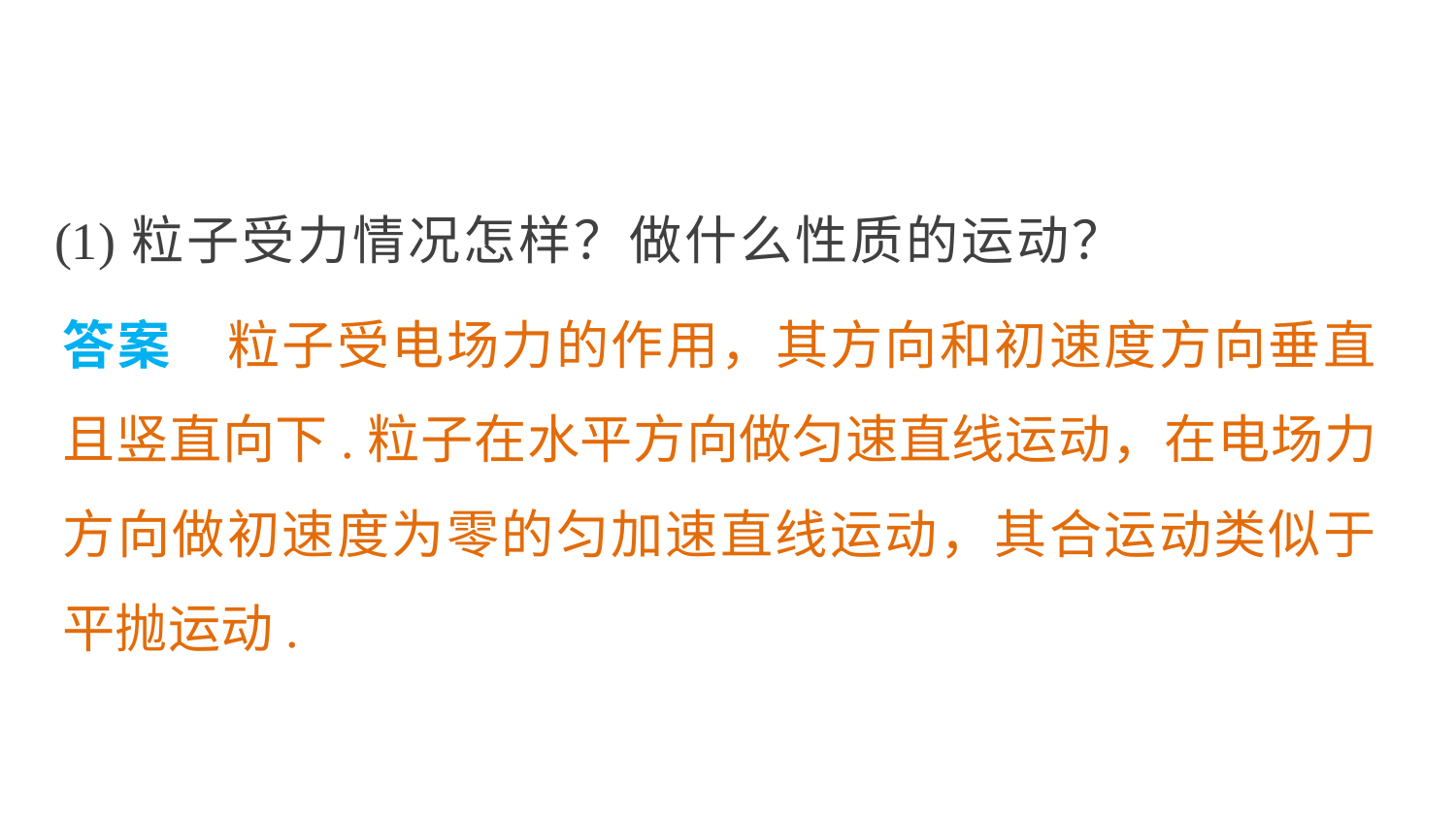

(1)粒子受力情况怎样？做什么性质的运动？
答案　粒子受电场力的作用，其方向和初速度方向垂直且竖直向下.粒子在水平方向做匀速直线运动，在电场力方向做初速度为零的匀加速直线运动，其合运动类似于平抛运动.